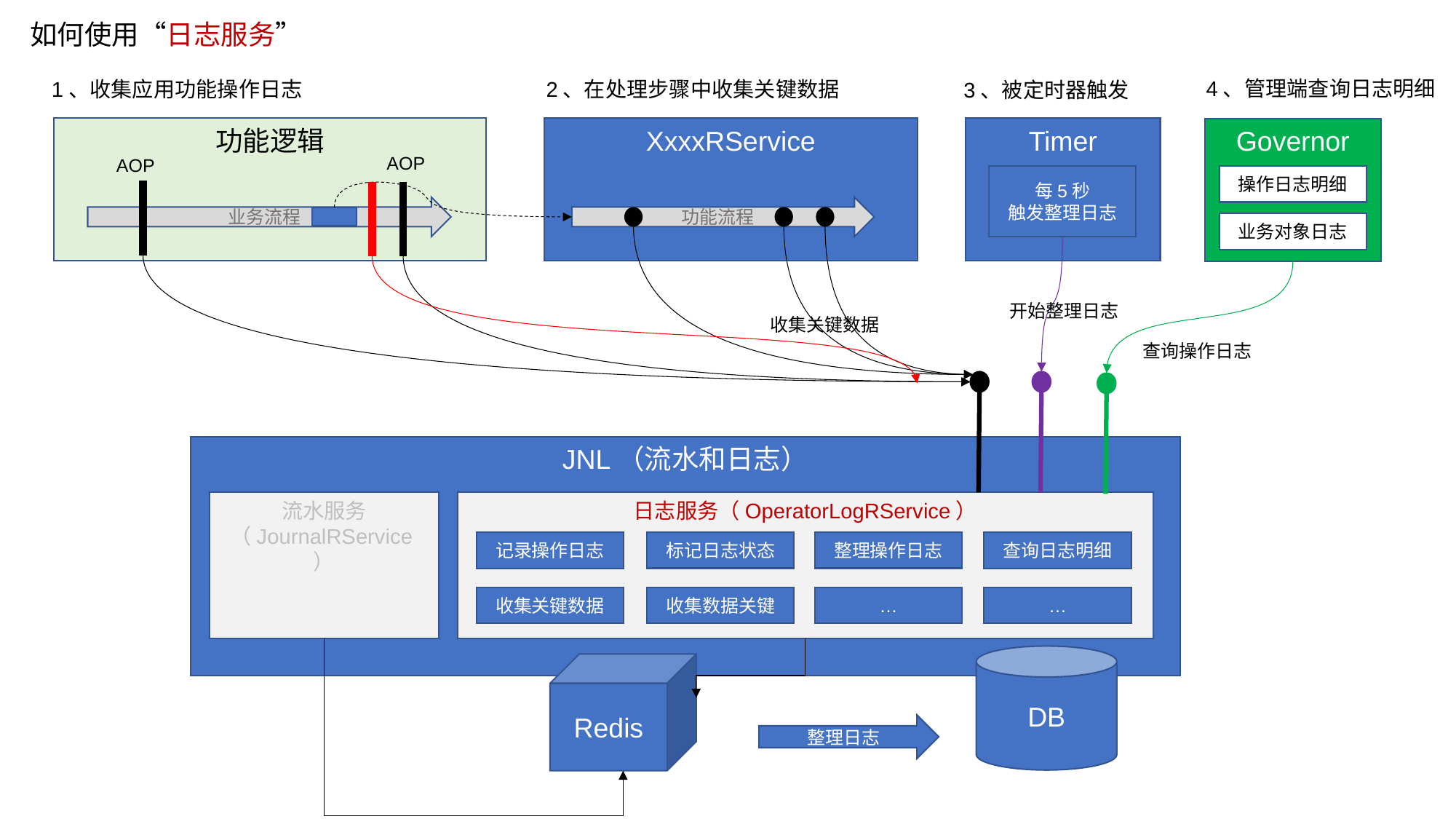

如何使用“日志服务”
4、管理端查询日志明细
2、在处理步骤中收集关键数据
1、收集应用功能操作日志
3、被定时器触发
功能逻辑
XxxxRService
Timer
Governor
AOP
AOP
每5秒
触发整理日志
操作日志明细

业务流程
功能流程

业务对象日志
开始整理日志
收集关键数据
查询操作日志

JNL（流水和日志）
流水服务（JournalRService）
日志服务（OperatorLogRService）
标记日志状态
整理操作日志
查询日志明细
记录操作日志
收集数据关键
…
…
收集关键数据
DB
Redis
整理日志